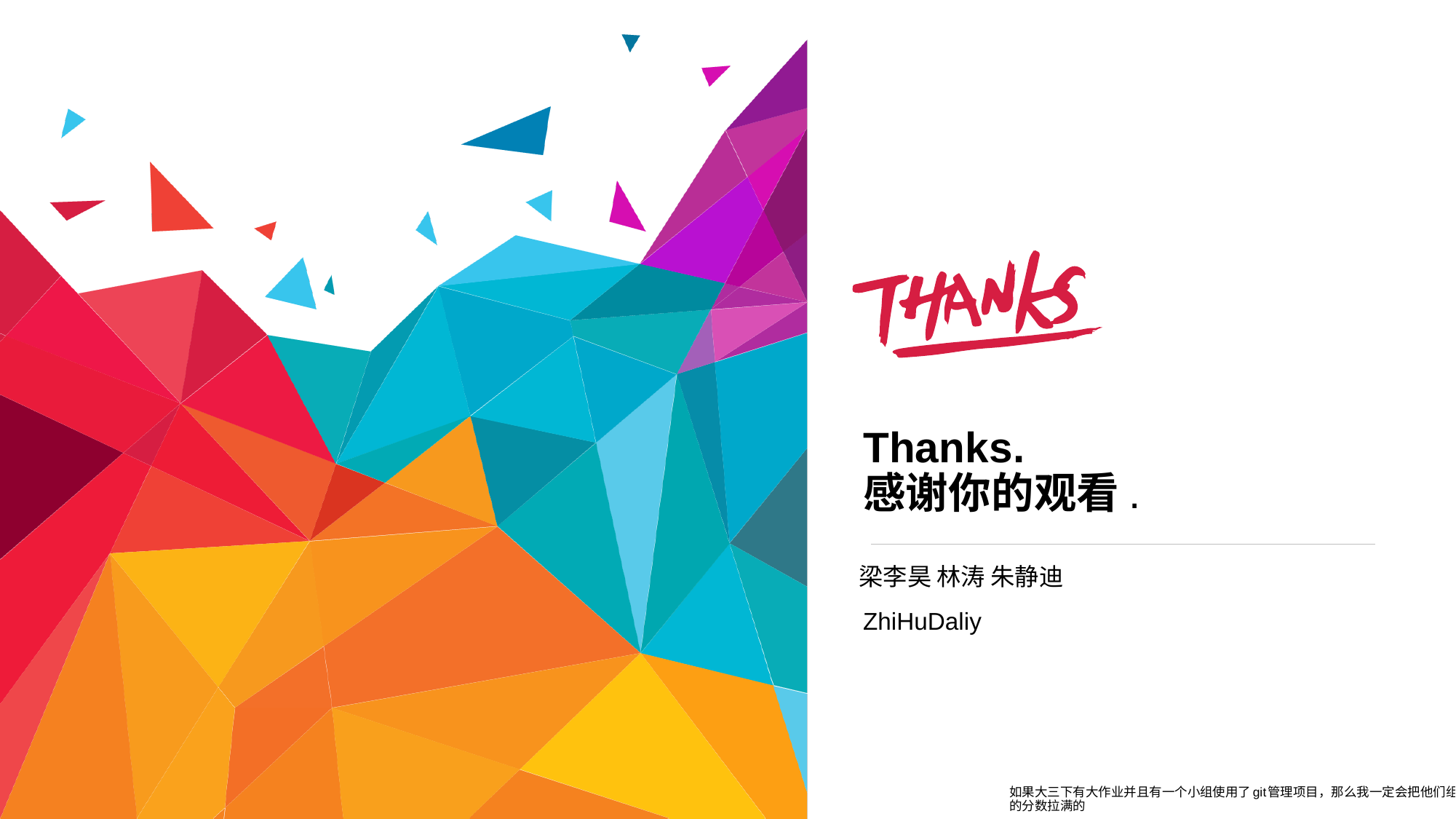

# Thanks. 感谢你的观看.
梁李昊 林涛 朱静迪
ZhiHuDaliy
如果大三下有大作业并且有一个小组使用了git管理项目，那么我一定会把他们组的分数拉满的